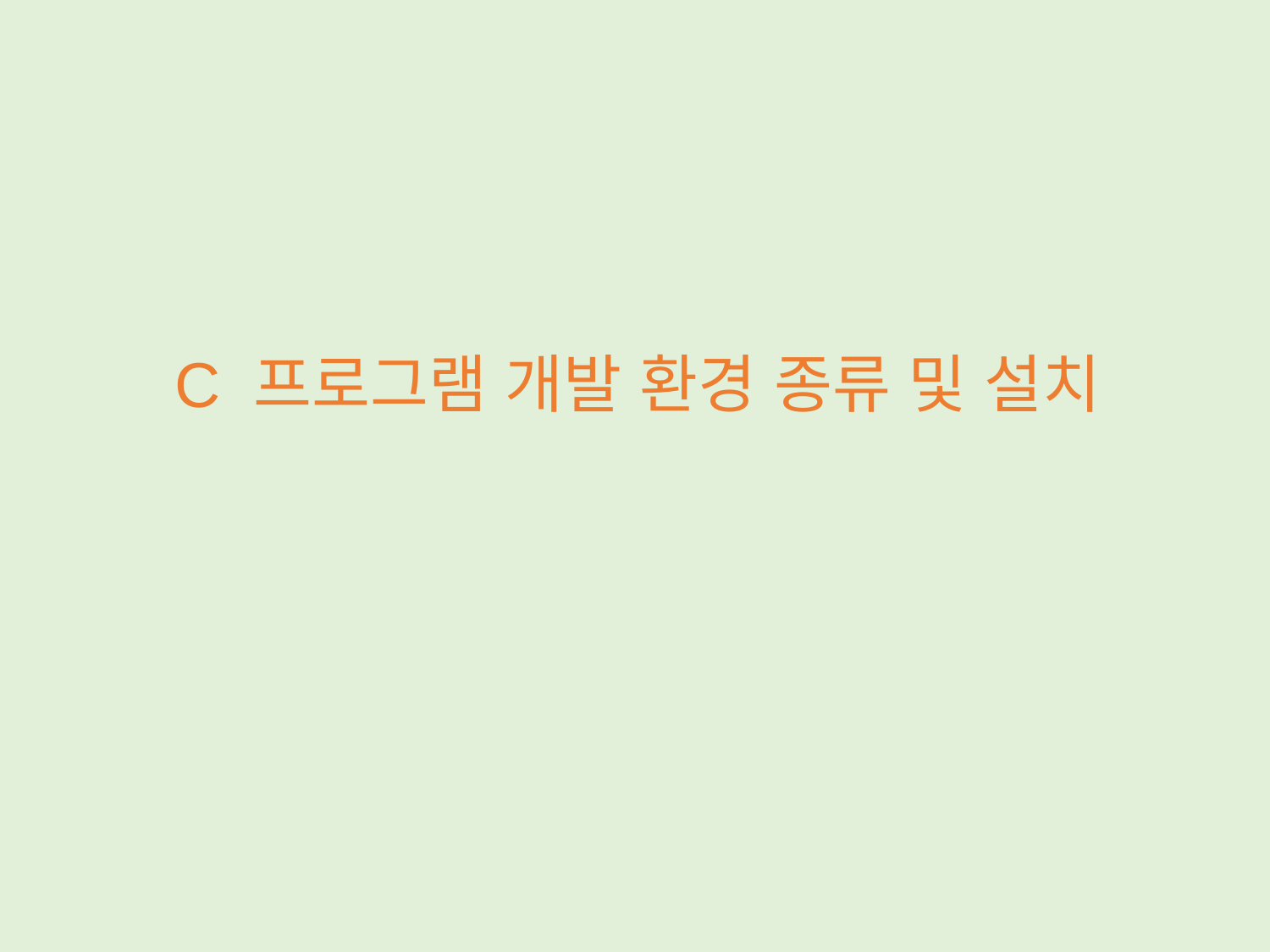

# C 프로그램 개발 환경 종류 및 설치